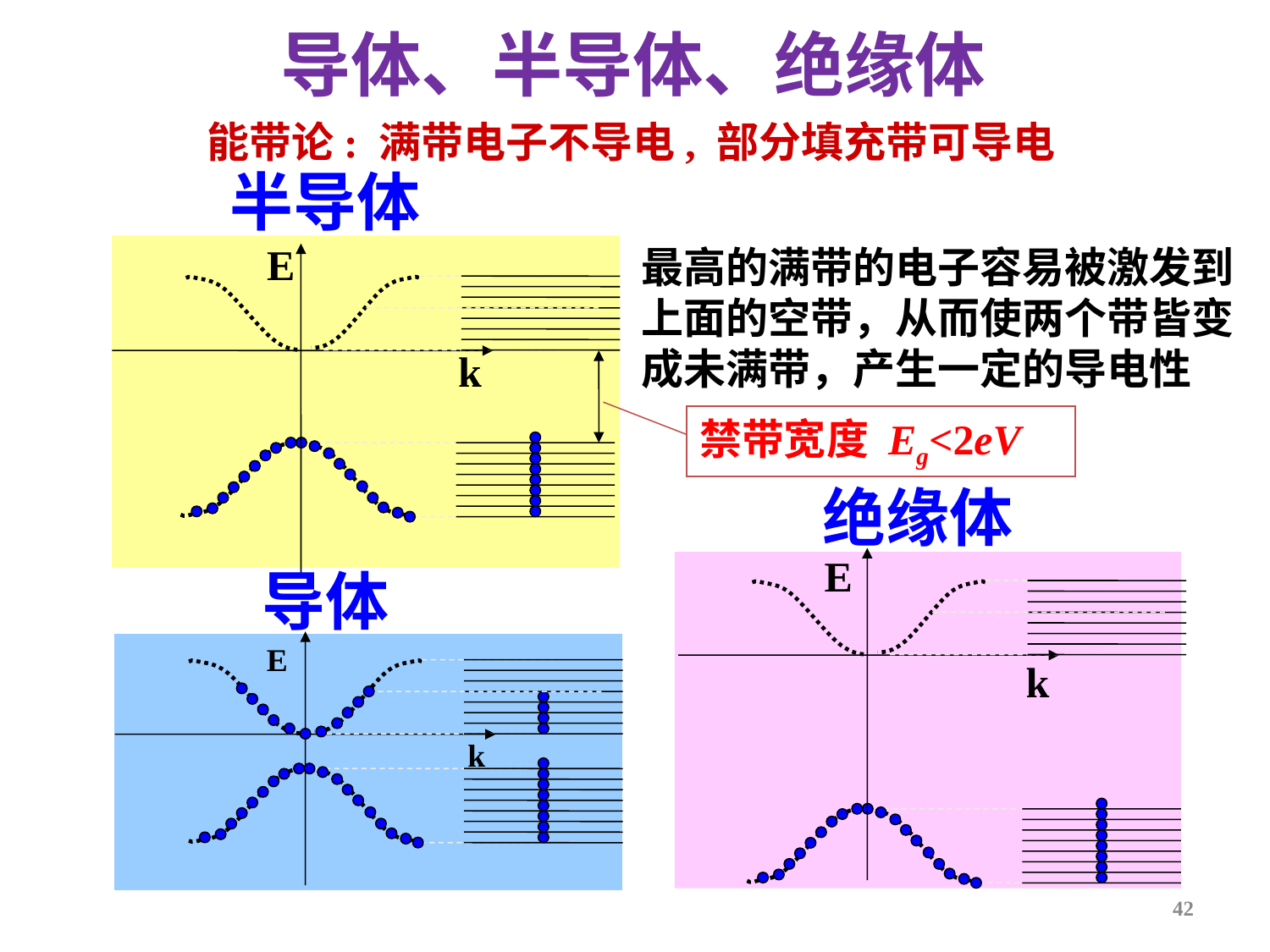

导体、半导体、绝缘体
能带论: 满带电子不导电, 部分填充带可导电
半导体
最高的满带的电子容易被激发到
上面的空带，从而使两个带皆变
成未满带，产生一定的导电性

E
k

禁带宽度 Eg<2eV
绝缘体

E
k
导体

E
k
42